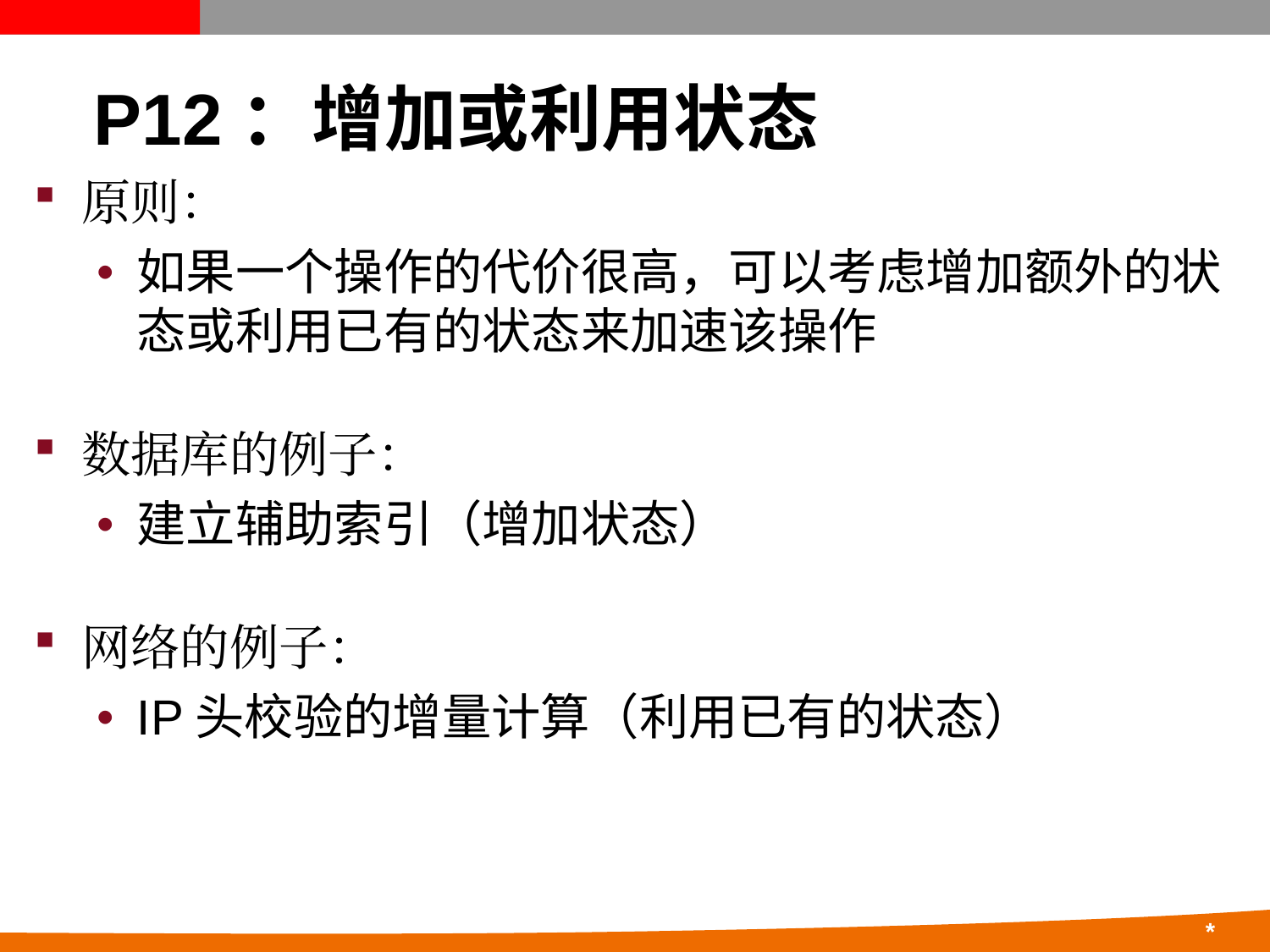

# P12：增加或利用状态
原则：
如果一个操作的代价很高，可以考虑增加额外的状态或利用已有的状态来加速该操作

数据库的例子：
建立辅助索引（增加状态）

网络的例子：
IP头校验的增量计算（利用已有的状态）